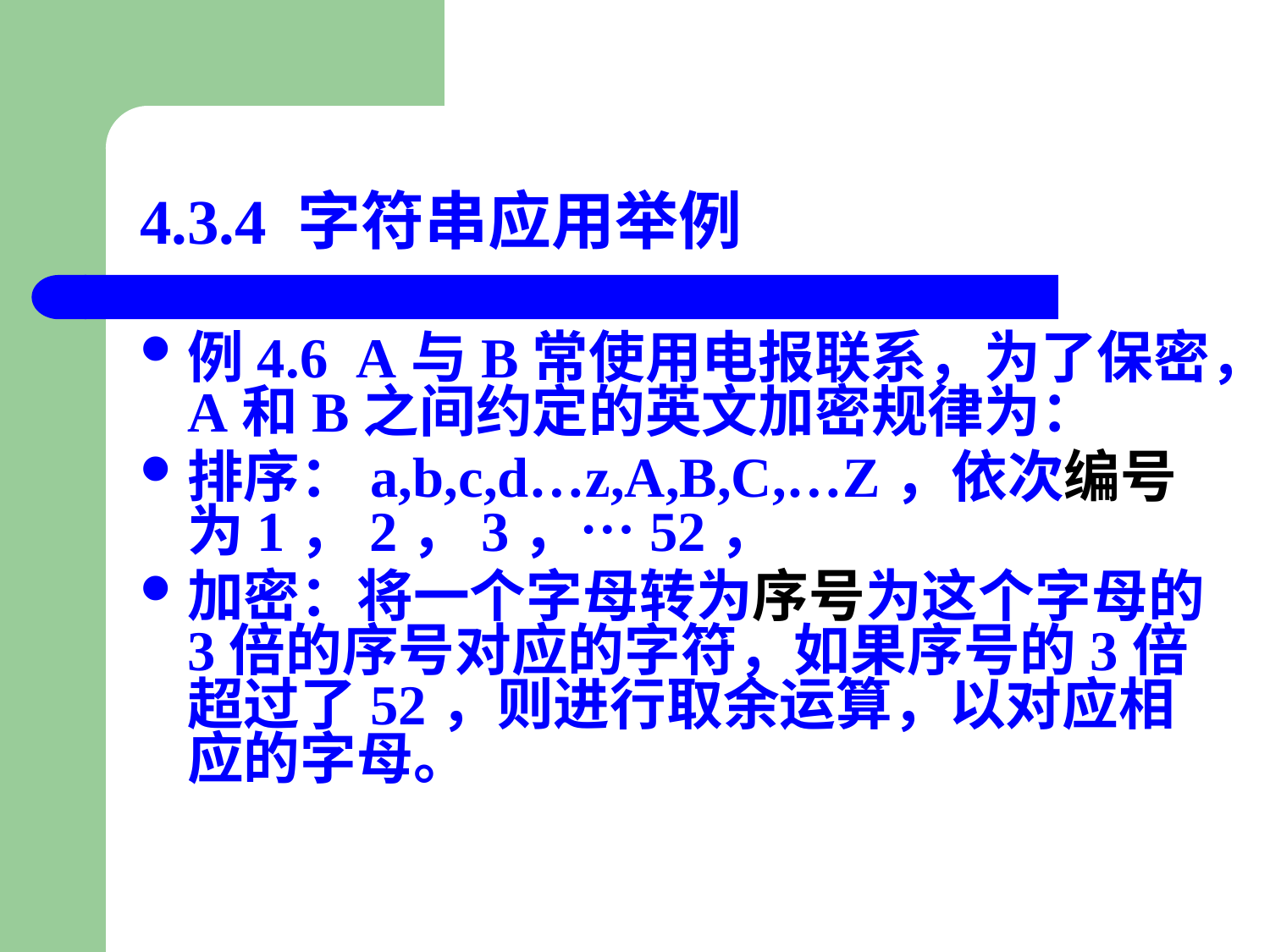

# 4.3.4 字符串应用举例
例4.6  A与B常使用电报联系，为了保密，A和B之间约定的英文加密规律为：
排序：a,b,c,d…z,A,B,C,…Z，依次编号为1，2，3，…52，
加密：将一个字母转为序号为这个字母的3倍的序号对应的字符，如果序号的3倍超过了52，则进行取余运算，以对应相应的字母。